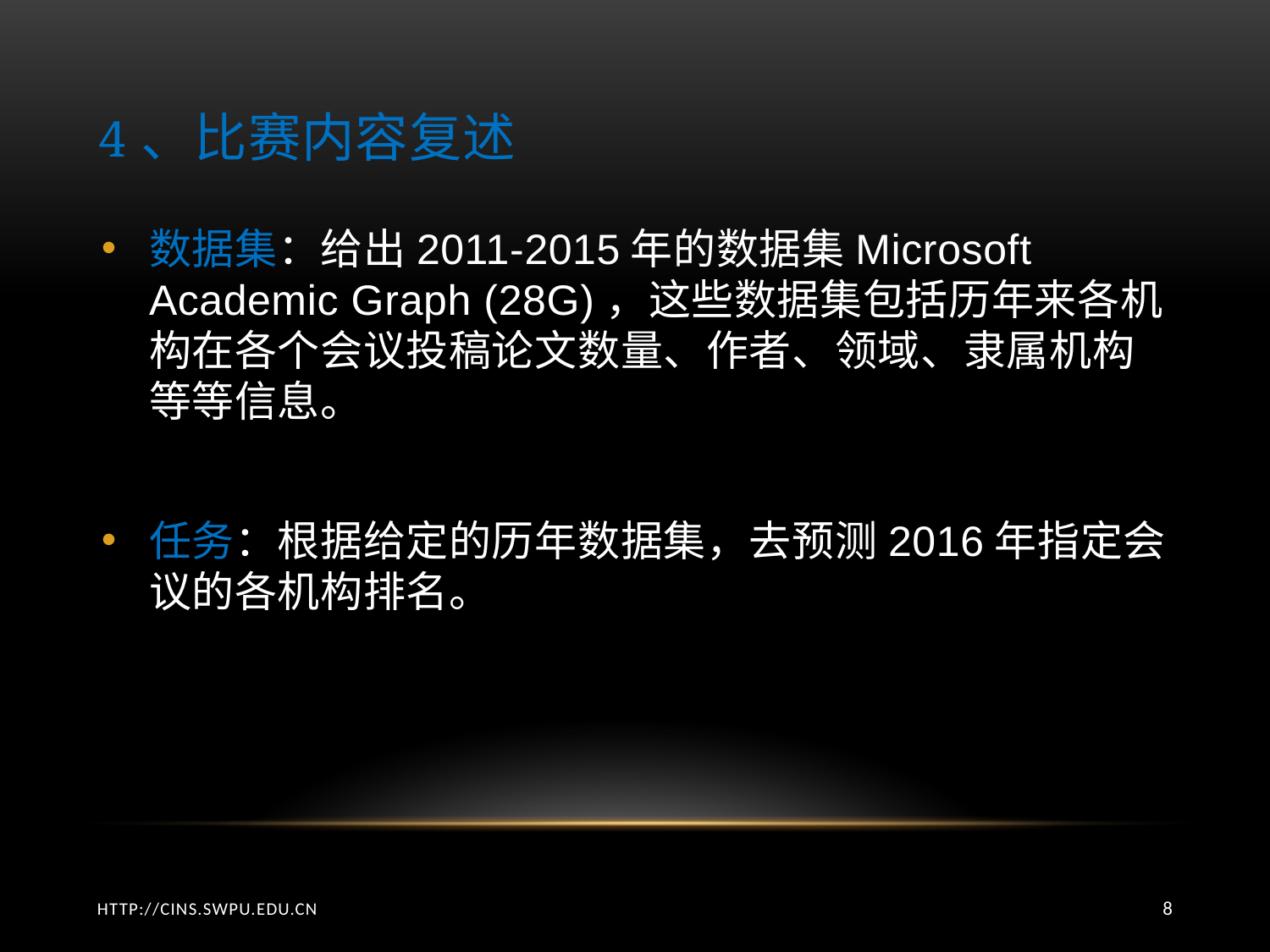

# 4、比赛内容复述
数据集：给出2011-2015年的数据集Microsoft Academic Graph (28G)，这些数据集包括历年来各机构在各个会议投稿论文数量、作者、领域、隶属机构等等信息。

任务：根据给定的历年数据集，去预测2016年指定会议的各机构排名。

http://cins.swpu.edu.cn
8